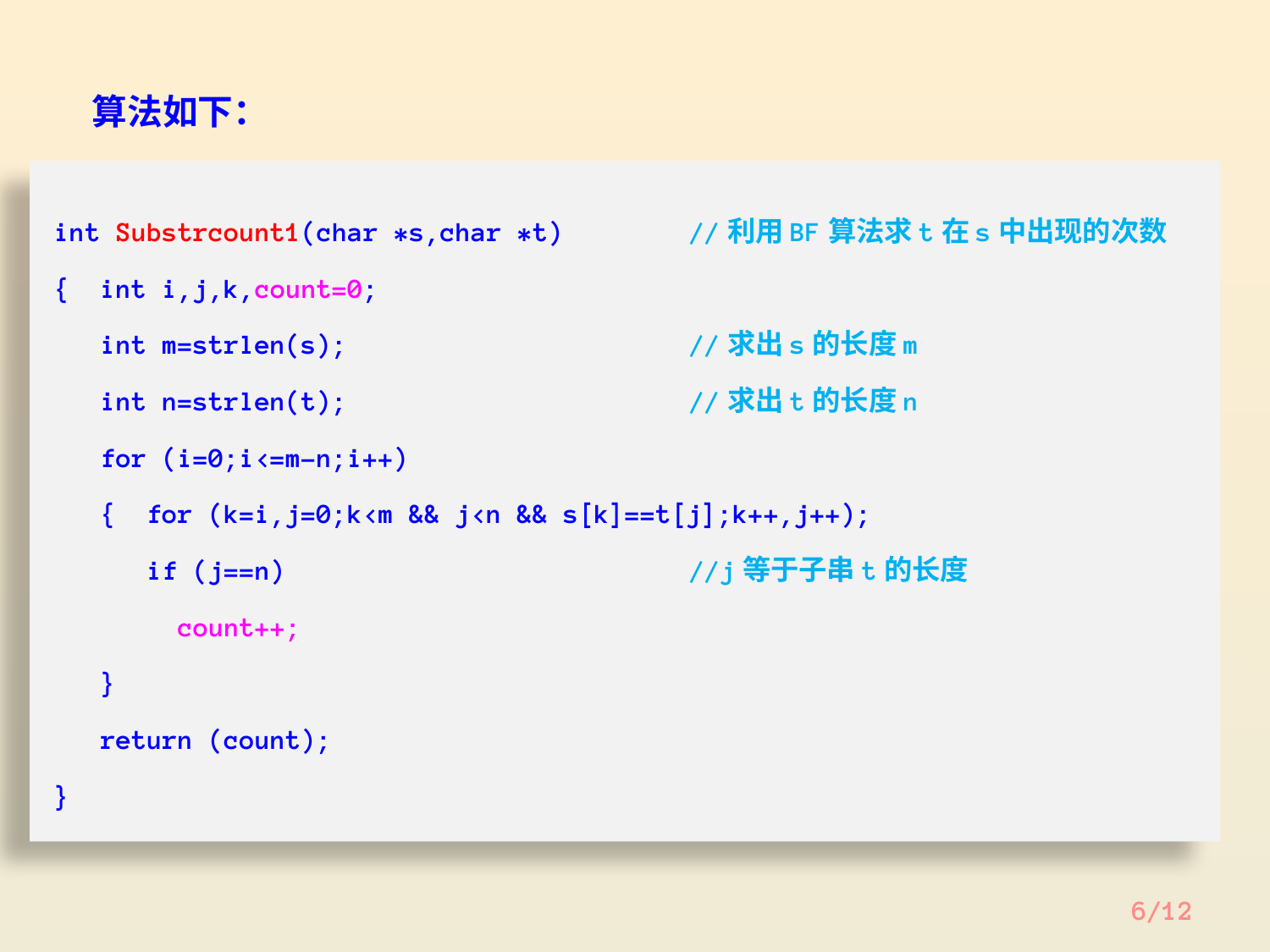

算法如下：
int Substrcount1(char *s,char *t)  	//利用BF算法求t在s中出现的次数
{  int i,j,k,count=0;
   int m=strlen(s);			//求出s的长度m
   int n=strlen(t);			//求出t的长度n
   for (i=0;i<=m-n;i++)
   {  for (k=i,j=0;k<m && j<n && s[k]==t[j];k++,j++);
      if (j==n)				//j等于子串t的长度
        count++;
   }
   return (count);
}
6/12